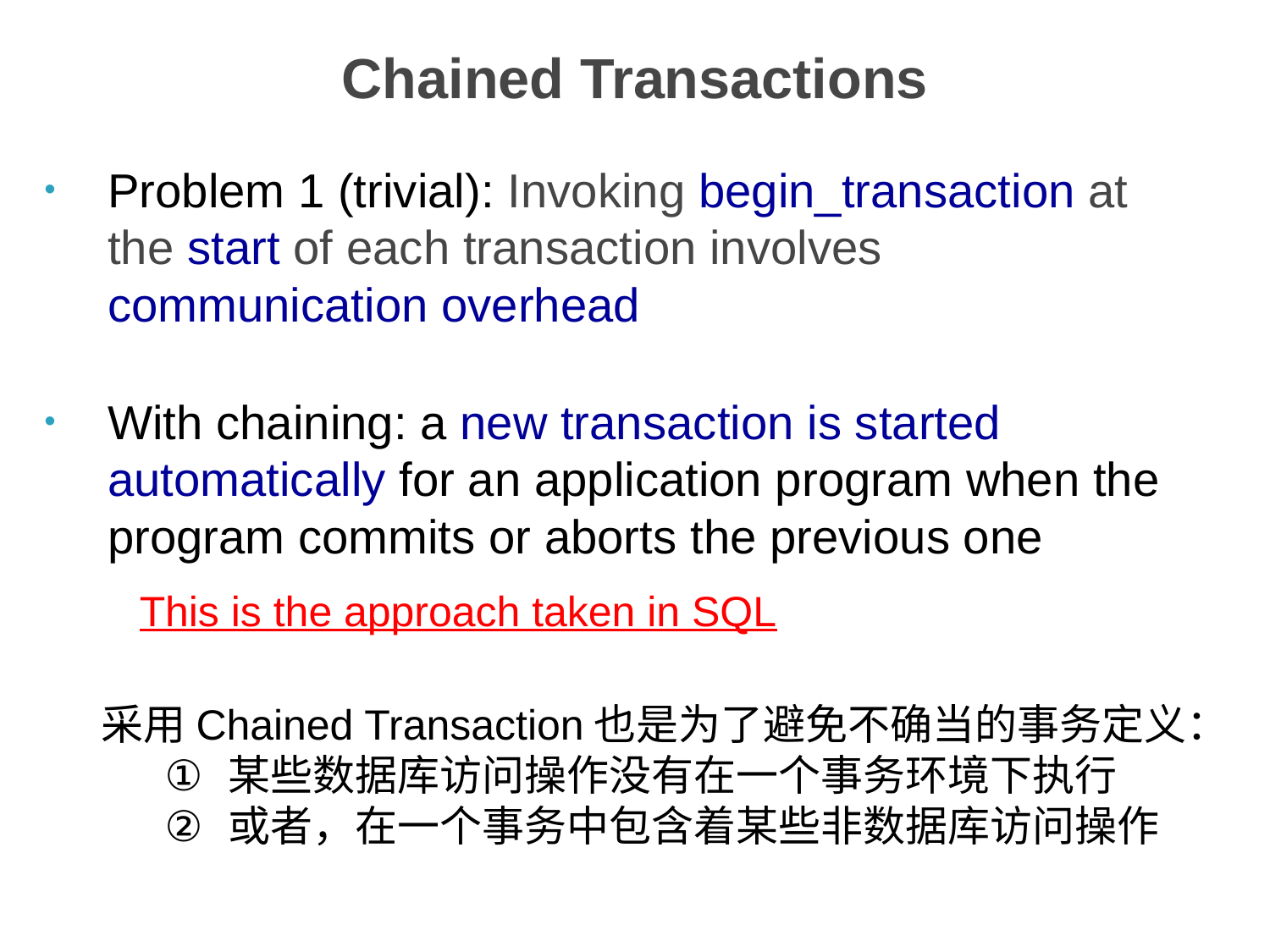

# Chained Transactions
Problem 1 (trivial): Invoking begin_transaction at the start of each transaction involves communication overhead

With chaining: a new transaction is started automatically for an application program when the program commits or aborts the previous one
This is the approach taken in SQL
采用Chained Transaction也是为了避免不确当的事务定义：
某些数据库访问操作没有在一个事务环境下执行
或者，在一个事务中包含着某些非数据库访问操作